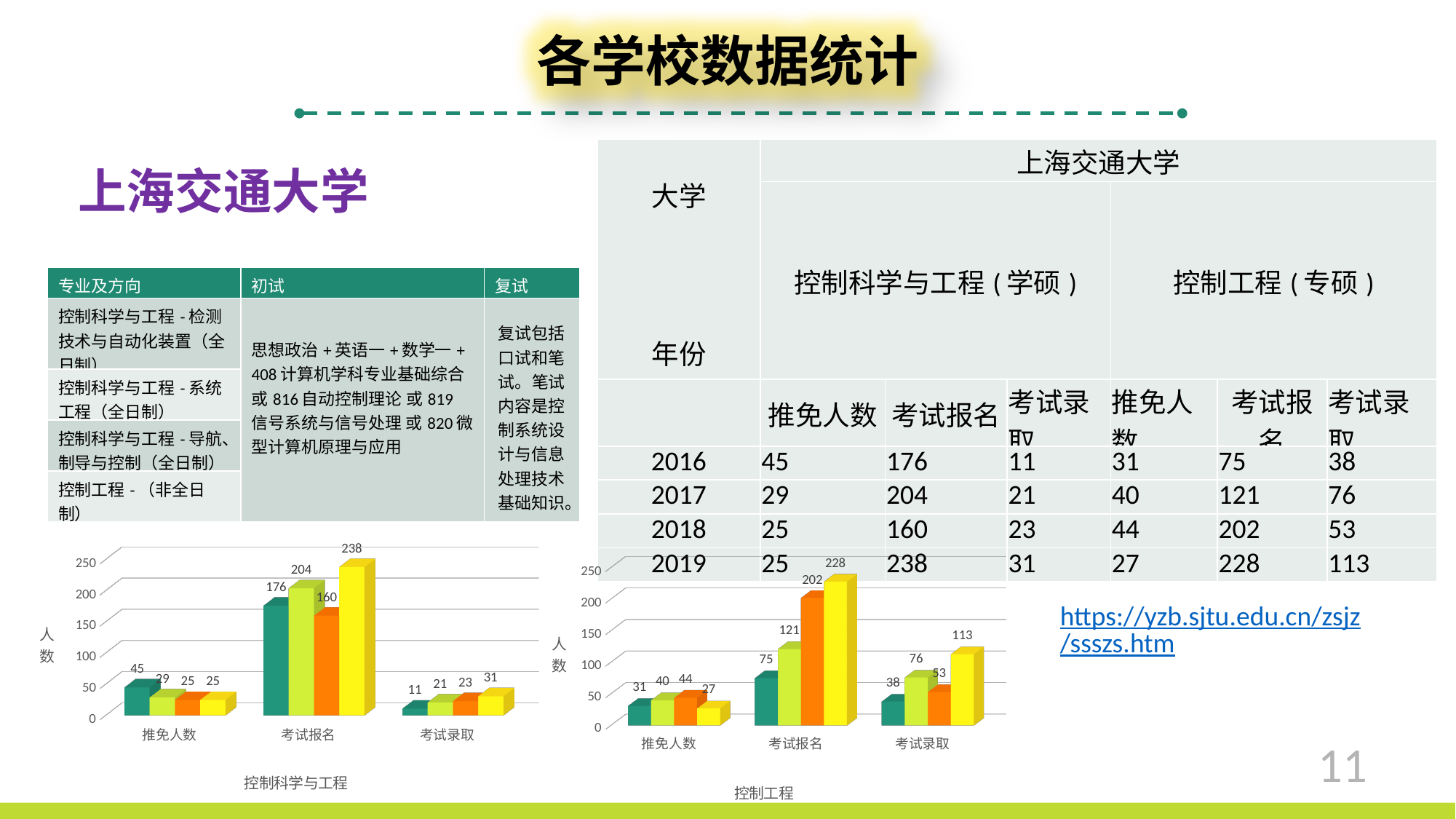

各学校数据统计
| 大学 年份 | 上海交通大学 |  |  |  |  |  |
| --- | --- | --- | --- | --- | --- | --- |
|  | 控制科学与工程(学硕) |  |  | 控制工程(专硕) |  |  |
|  | 推免人数 | 考试报名 | 考试录取 | 推免人数 | 考试报名 | 考试录取 |
| 2016 | 45 | 176 | 11 | 31 | 75 | 38 |
| 2017 | 29 | 204 | 21 | 40 | 121 | 76 |
| 2018 | 25 | 160 | 23 | 44 | 202 | 53 |
| 2019 | 25 | 238 | 31 | 27 | 228 | 113 |
上海交通大学
| 专业及方向 | 初试 | 复试 |
| --- | --- | --- |
| 控制科学与工程-检测技术与自动化装置（全日制） | 思想政治+英语一+数学一+ 408计算机学科专业基础综合 或816自动控制理论 或819信号系统与信号处理 或820微型计算机原理与应用 | 复试包括口试和笔试。笔试内容是控制系统设计与信息处理技术基础知识。 |
| 控制科学与工程-系统工程（全日制） |  |  |
| 控制科学与工程-导航、制导与控制（全日制） |  |  |
| 控制工程-（非全日制） |  |  |

[unsupported chart]

[unsupported chart]

https://yzb.sjtu.edu.cn/zsjz/ssszs.htm
11